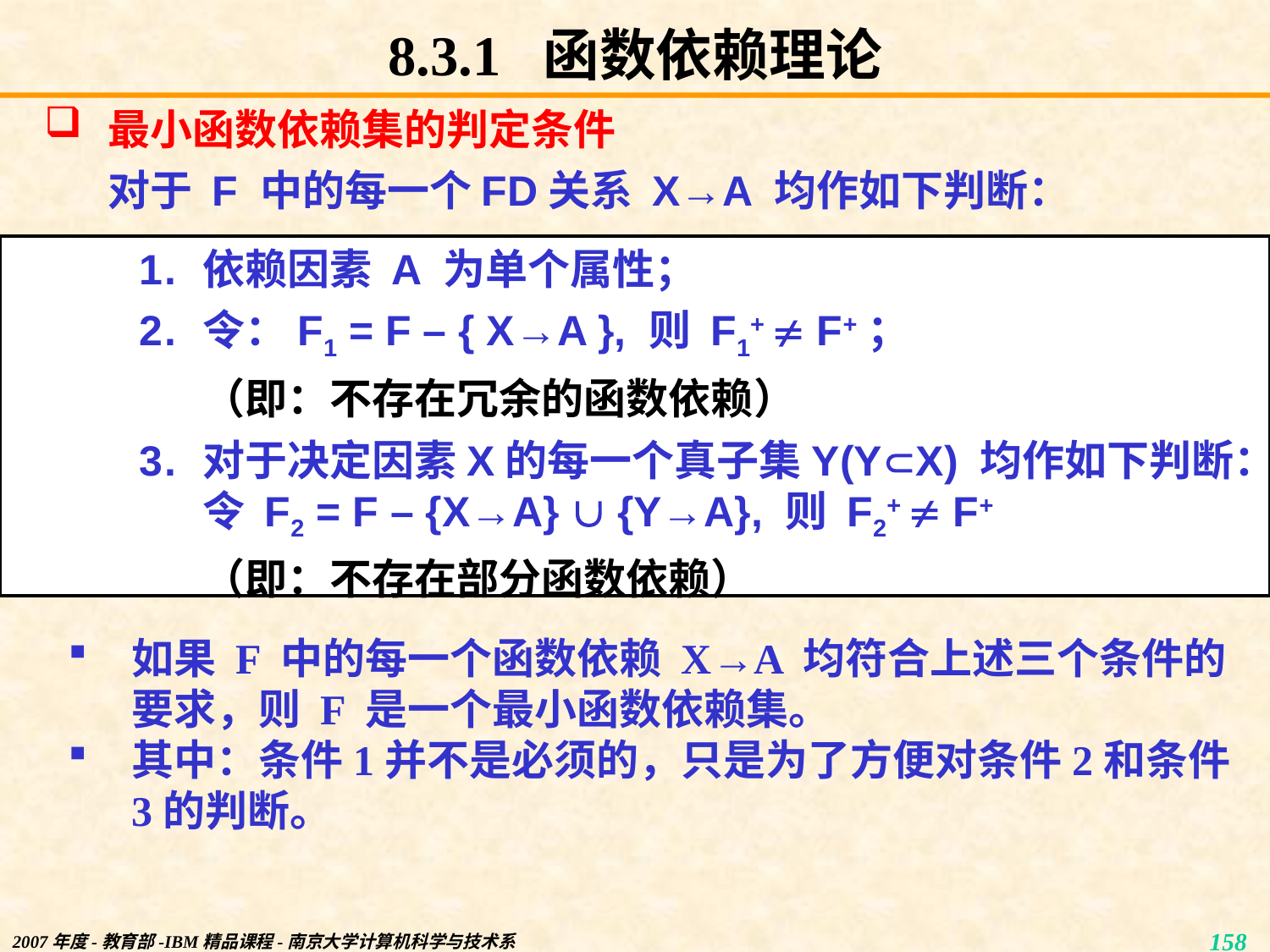

# 8.3.1  函数依赖理论
最小函数依赖集的判定条件
对于 F 中的每一个FD关系 X→A 均作如下判断：
依赖因素 A 为单个属性；
令：F1 = F – { X→A }, 则 F1+ ≠ F+；
（即：不存在冗余的函数依赖）
对于决定因素X的每一个真子集Y(Y⊂X) 均作如下判断：令 F2 = F – {X→A} ∪ {Y→A}, 则 F2+ ≠ F+
（即：不存在部分函数依赖）
如果 F 中的每一个函数依赖 X→A 均符合上述三个条件的要求，则 F 是一个最小函数依赖集。
其中：条件1并不是必须的，只是为了方便对条件2和条件3的判断。
158
2007年度-教育部-IBM精品课程-南京大学计算机科学与技术系